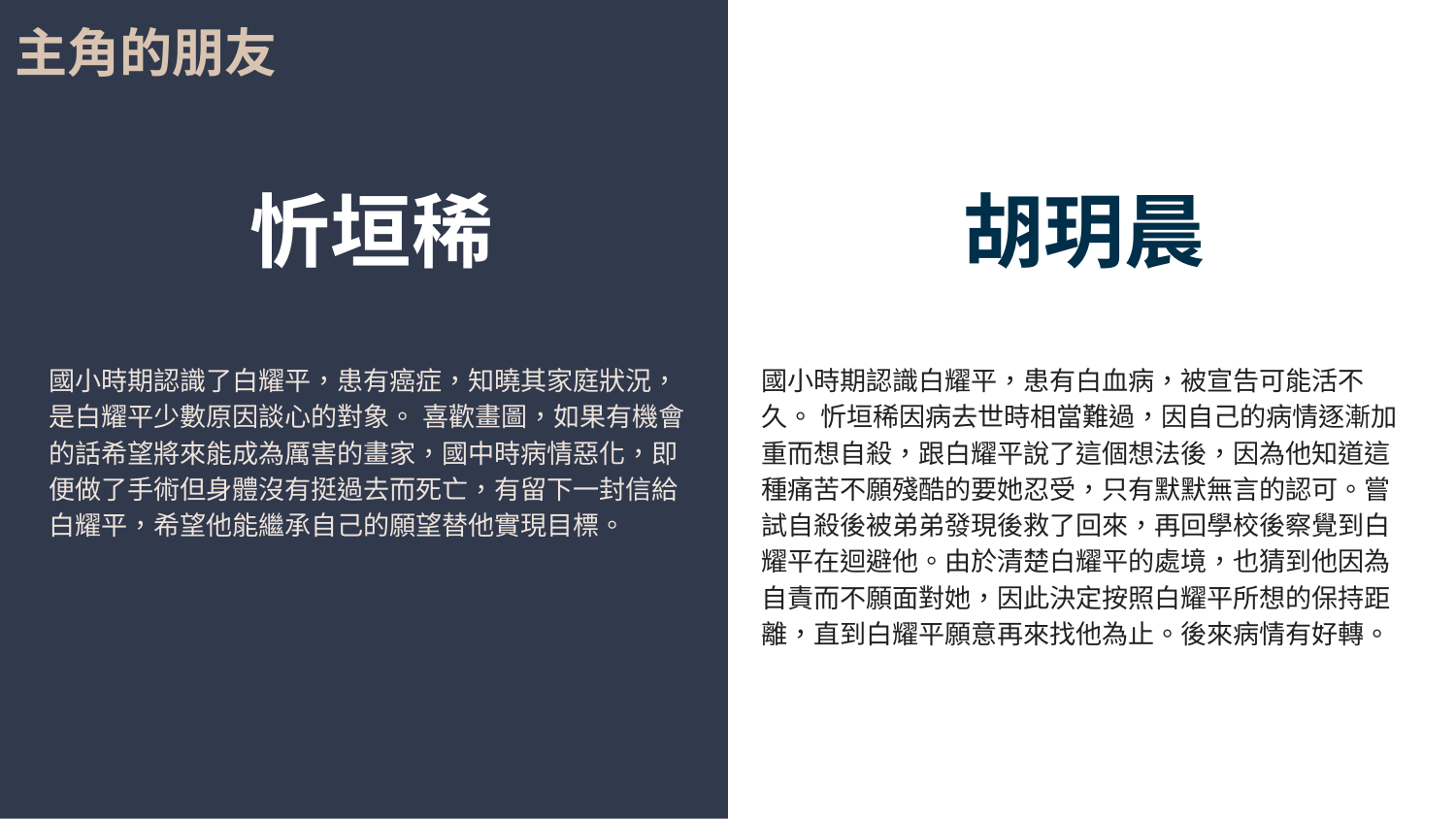

主角的朋友
# 忻垣稀
胡玥晨
國小時期認識了白耀平，患有癌症，知曉其家庭狀況，是白耀平少數原因談心的對象。 喜歡畫圖，如果有機會的話希望將來能成為厲害的畫家，國中時病情惡化，即便做了手術但身體沒有挺過去而死亡，有留下一封信給白耀平，希望他能繼承自己的願望替他實現目標。
國小時期認識白耀平，患有白血病，被宣告可能活不久。 忻垣稀因病去世時相當難過，因自己的病情逐漸加重而想自殺，跟白耀平說了這個想法後，因為他知道這種痛苦不願殘酷的要她忍受，只有默默無言的認可。嘗試自殺後被弟弟發現後救了回來，再回學校後察覺到白耀平在迴避他。由於清楚白耀平的處境，也猜到他因為自責而不願面對她，因此決定按照白耀平所想的保持距離，直到白耀平願意再來找他為止。後來病情有好轉。